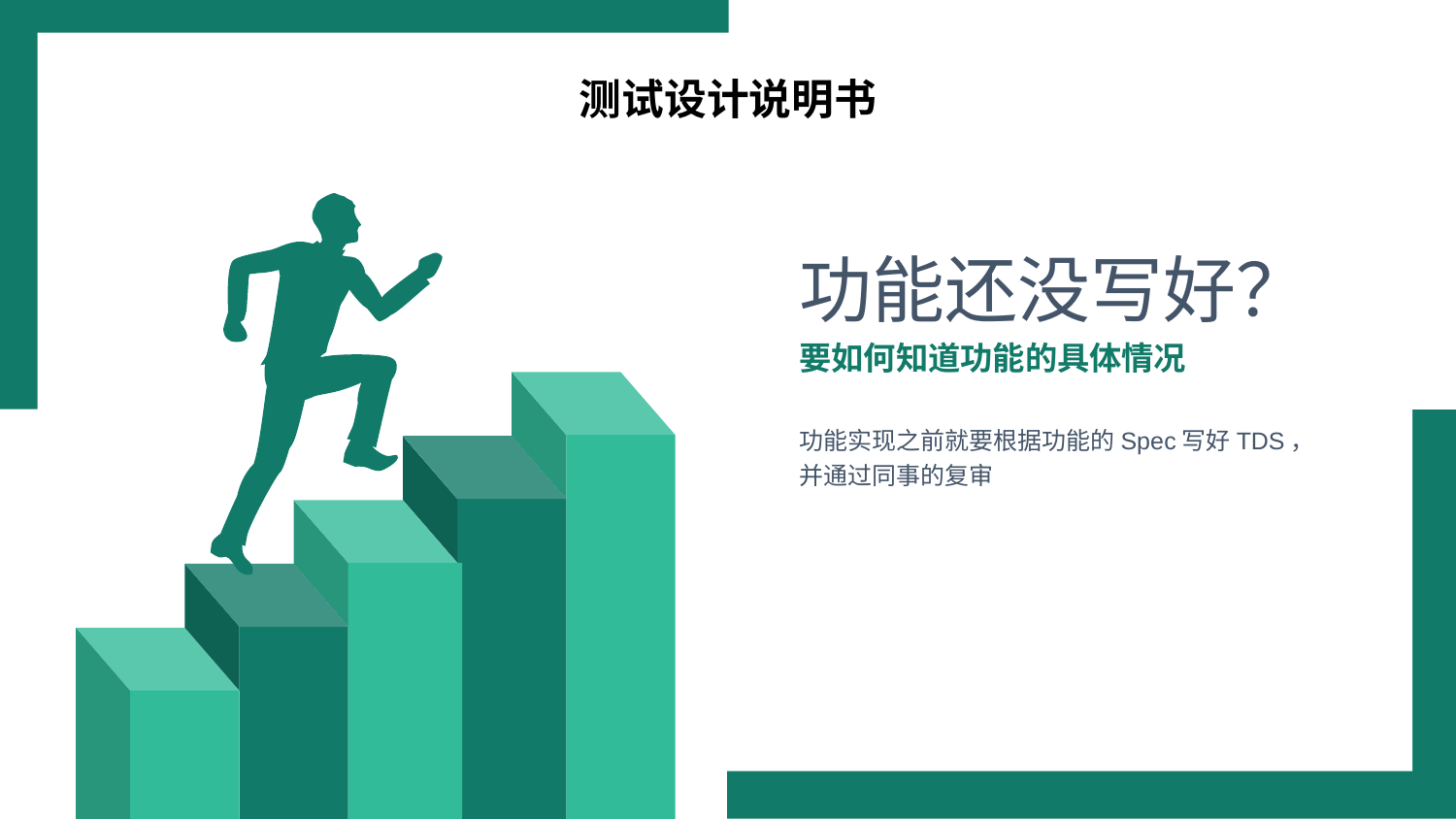

测试设计说明书

功能还没写好？
要如何知道功能的具体情况

功能实现之前就要根据功能的Spec写好TDS，并通过同事的复审